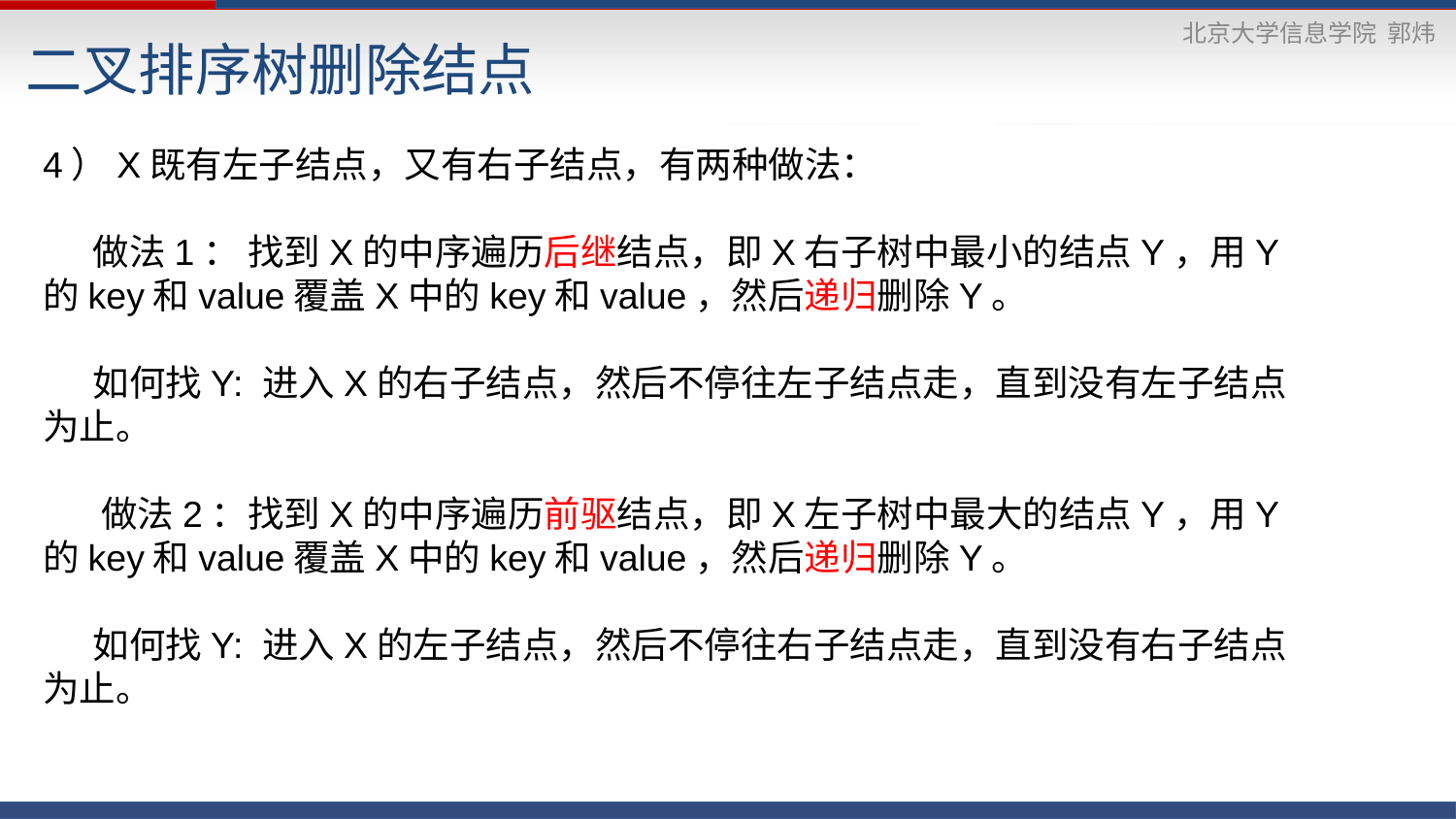

二叉排序树删除结点
4）X既有左子结点，又有右子结点，有两种做法：

     做法1： 找到X的中序遍历后继结点，即X右子树中最小的结点Y，用Y的key和value覆盖X中的key和value，然后递归删除Y。

     如何找Y: 进入X的右子结点，然后不停往左子结点走，直到没有左子结点为止。

      做法2：找到X的中序遍历前驱结点，即X左子树中最大的结点Y，用Y的key和value覆盖X中的key和value，然后递归删除Y。

     如何找Y: 进入X的左子结点，然后不停往右子结点走，直到没有右子结点为止。

13